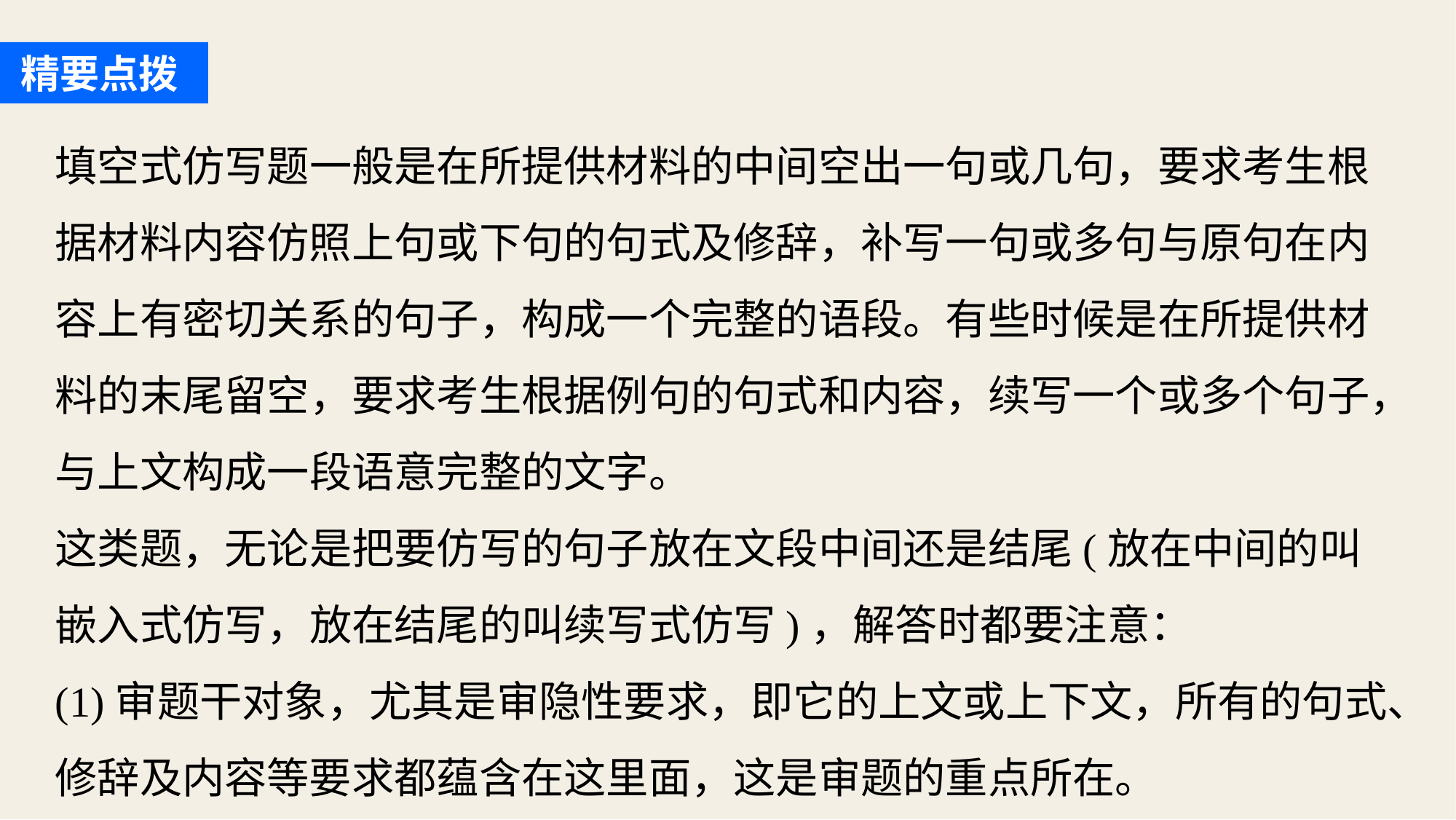

精要点拨
填空式仿写题一般是在所提供材料的中间空出一句或几句，要求考生根据材料内容仿照上句或下句的句式及修辞，补写一句或多句与原句在内容上有密切关系的句子，构成一个完整的语段。有些时候是在所提供材料的末尾留空，要求考生根据例句的句式和内容，续写一个或多个句子，与上文构成一段语意完整的文字。
这类题，无论是把要仿写的句子放在文段中间还是结尾(放在中间的叫嵌入式仿写，放在结尾的叫续写式仿写)，解答时都要注意：
(1)审题干对象，尤其是审隐性要求，即它的上文或上下文，所有的句式、修辞及内容等要求都蕴含在这里面，这是审题的重点所在。